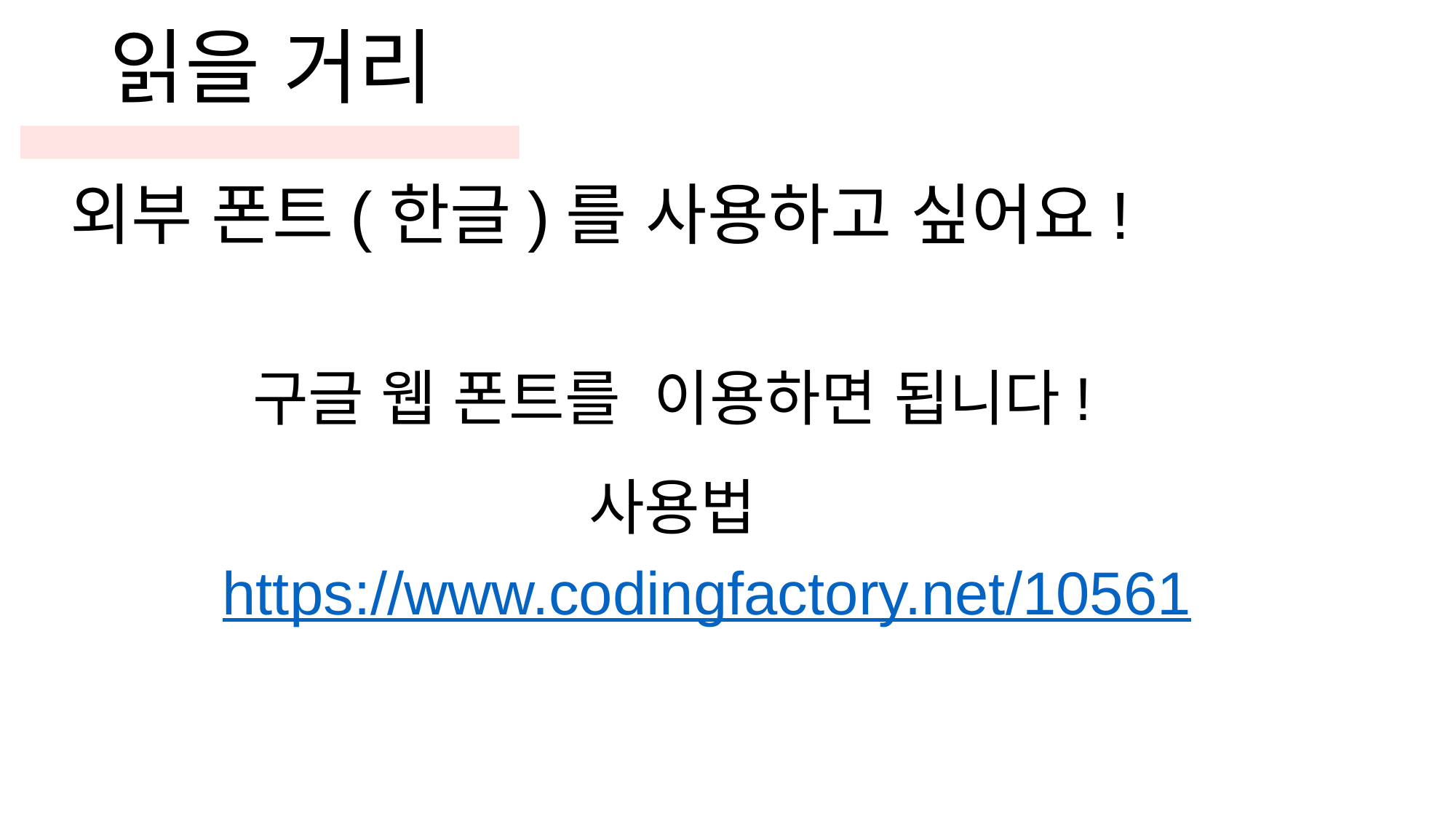

읽을 거리

외부 폰트(한글)를 사용하고 싶어요!
구글 웹 폰트를  이용하면 됩니다!
사용법

https://www.codingfactory.net/10561